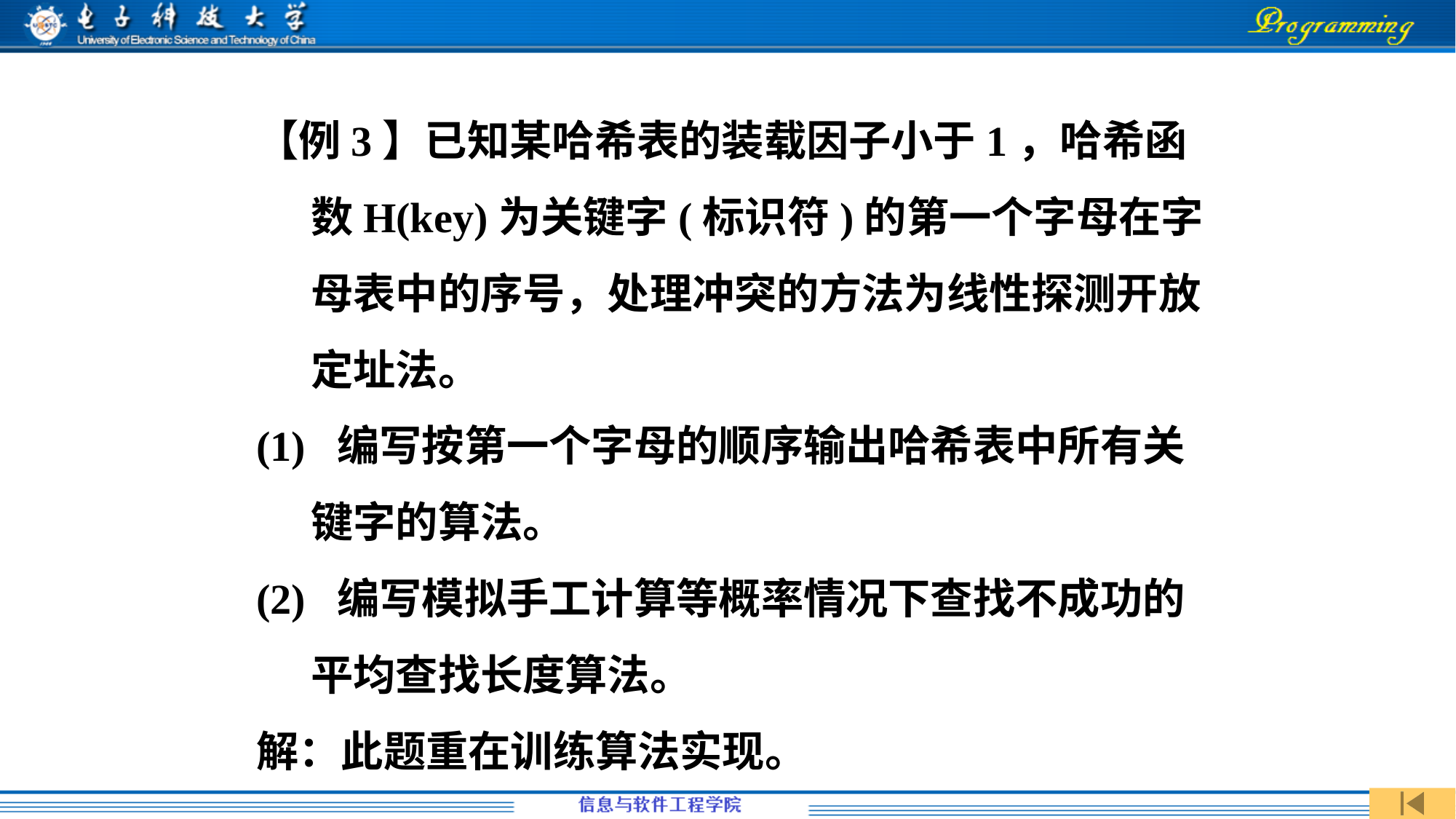

【例3】已知某哈希表的装载因子小于1，哈希函数H(key)为关键字(标识符)的第一个字母在字母表中的序号，处理冲突的方法为线性探测开放定址法。
(1)  编写按第一个字母的顺序输出哈希表中所有关键字的算法。
(2)  编写模拟手工计算等概率情况下查找不成功的平均查找长度算法。
解：此题重在训练算法实现。